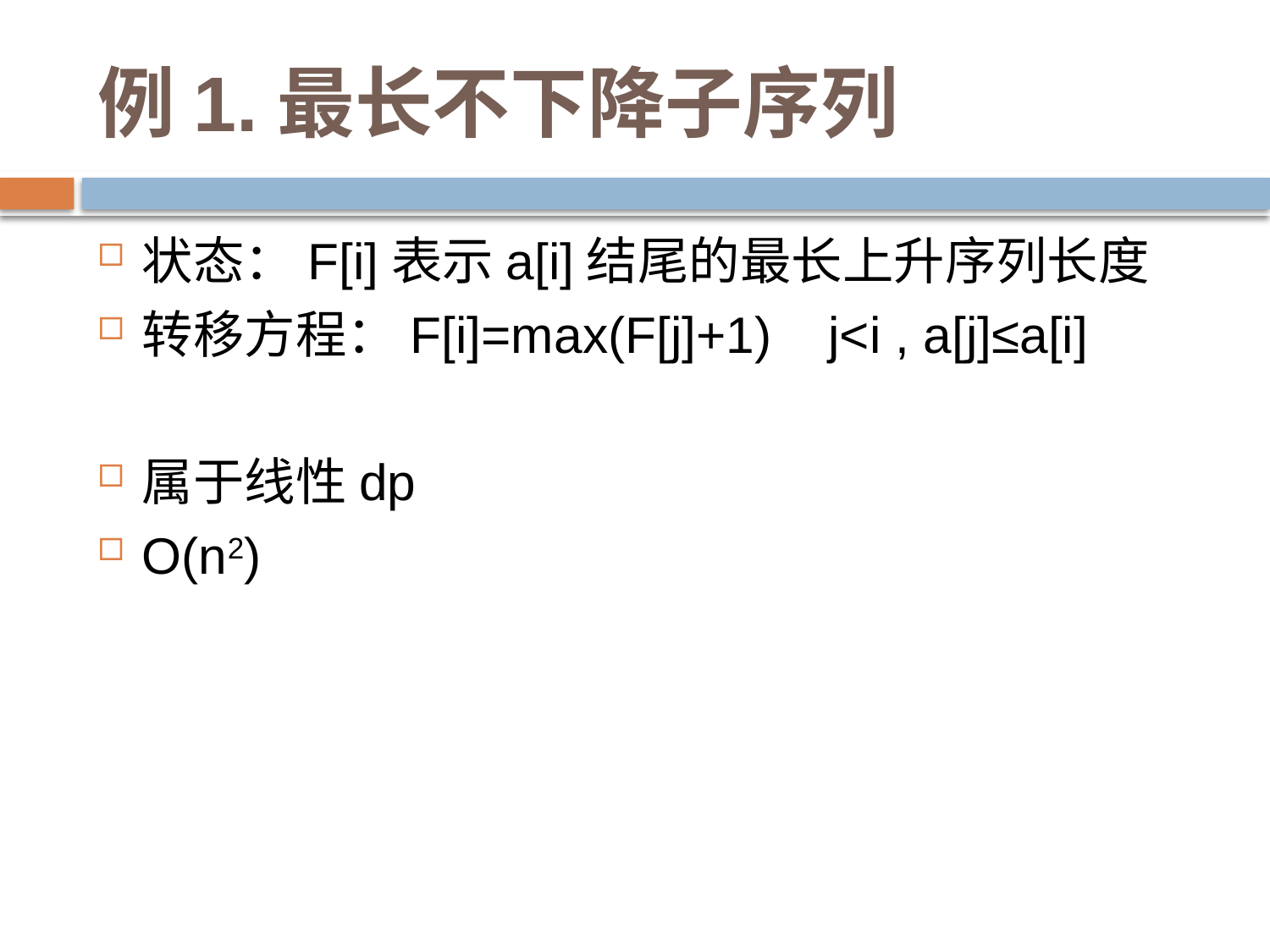

# 例1.最长不下降子序列
状态：F[i]表示a[i]结尾的最长上升序列长度
转移方程：F[i]=max(F[j]+1)    j<i , a[j]≤a[i]

属于线性dp
O(n2)